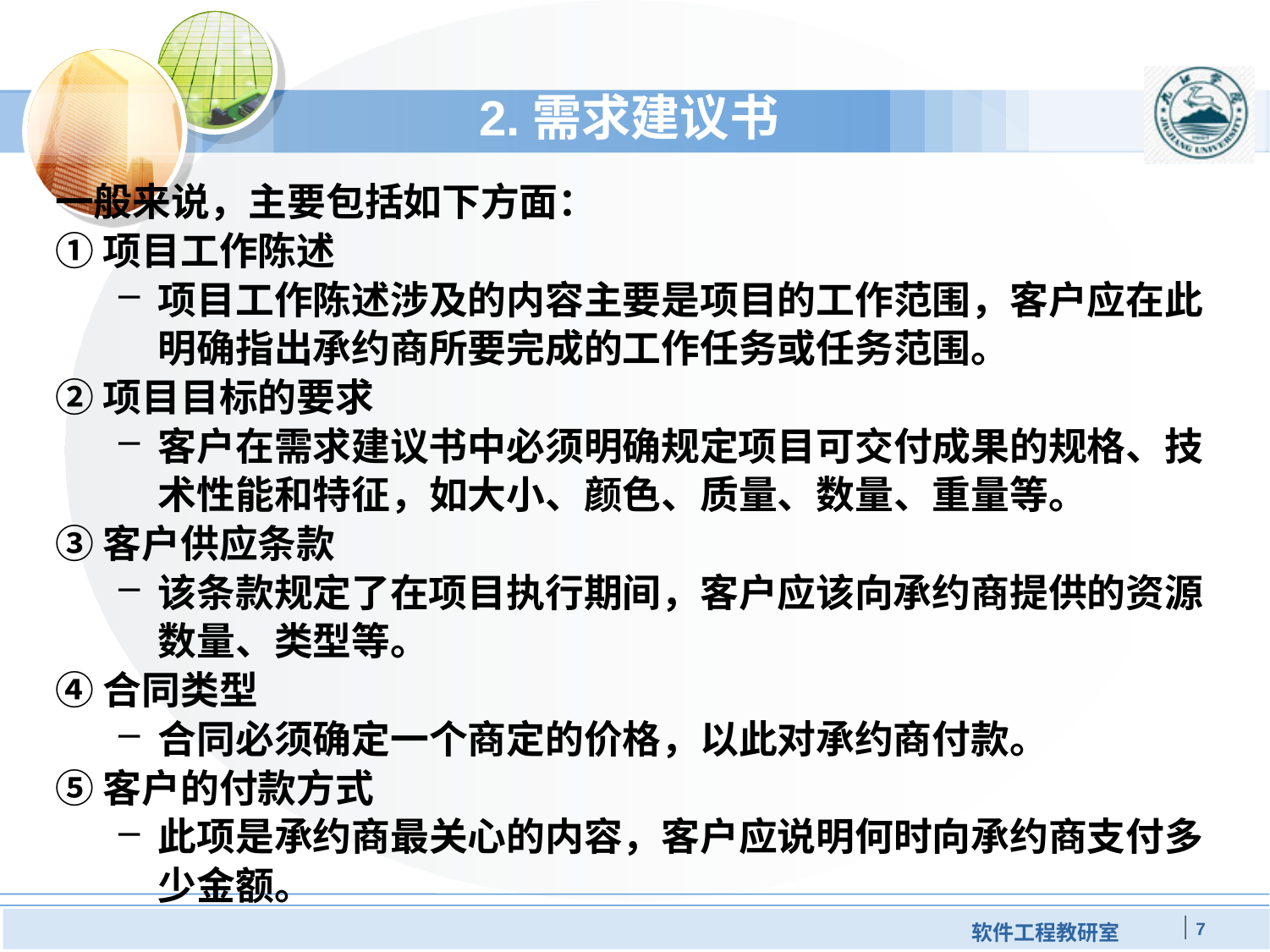

# 2.需求建议书
一般来说，主要包括如下方面：
①项目工作陈述
项目工作陈述涉及的内容主要是项目的工作范围，客户应在此明确指出承约商所要完成的工作任务或任务范围。
②项目目标的要求
客户在需求建议书中必须明确规定项目可交付成果的规格、技术性能和特征，如大小、颜色、质量、数量、重量等。
③客户供应条款
该条款规定了在项目执行期间，客户应该向承约商提供的资源数量、类型等。
④合同类型
合同必须确定一个商定的价格，以此对承约商付款。
⑤客户的付款方式
此项是承约商最关心的内容，客户应说明何时向承约商支付多少金额。